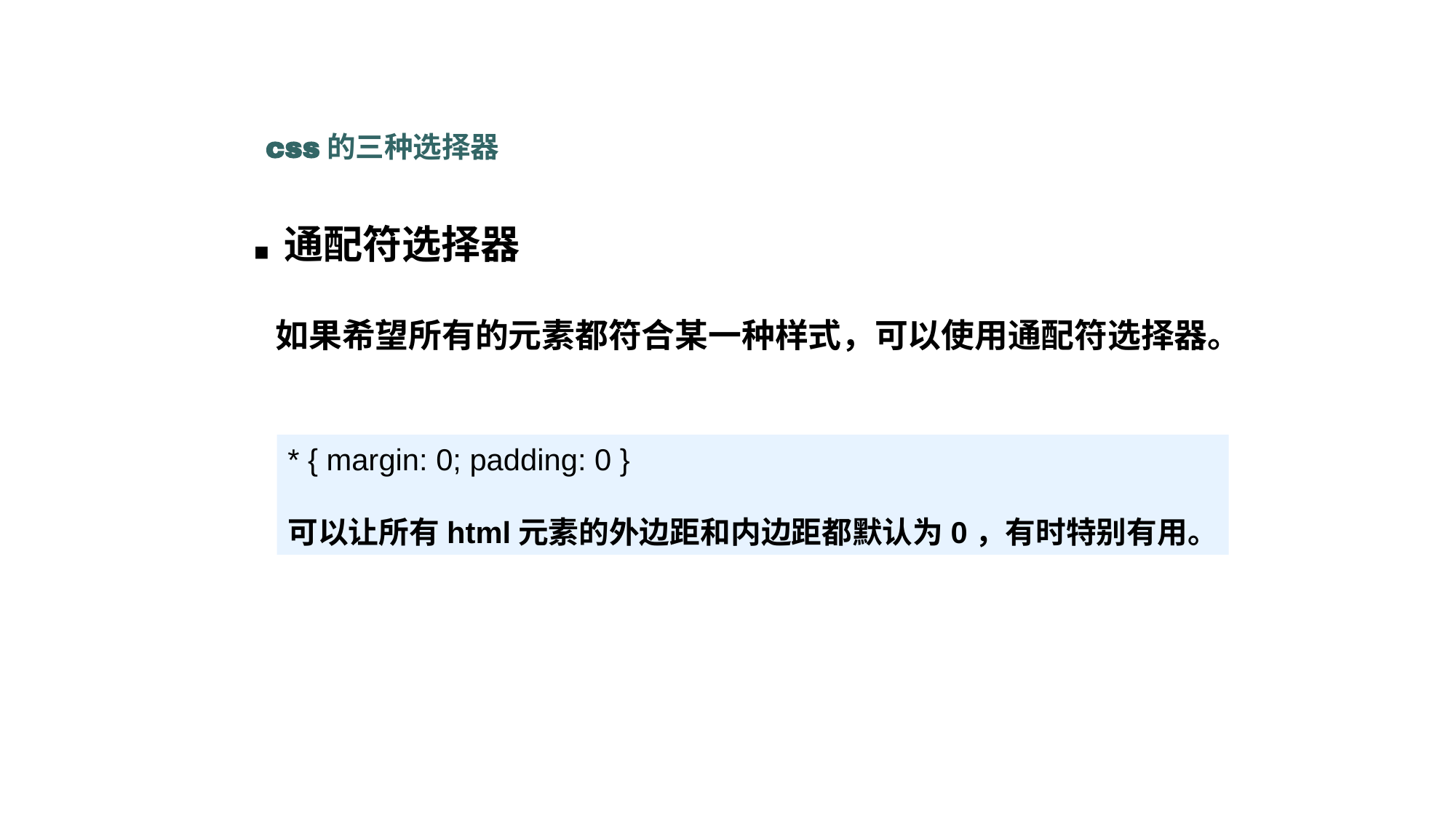

css的三种选择器
■ 通配符选择器

  如果希望所有的元素都符合某一种样式，可以使用通配符选择器。
* { margin: 0; padding: 0 }

可以让所有html元素的外边距和内边距都默认为0，有时特别有用。